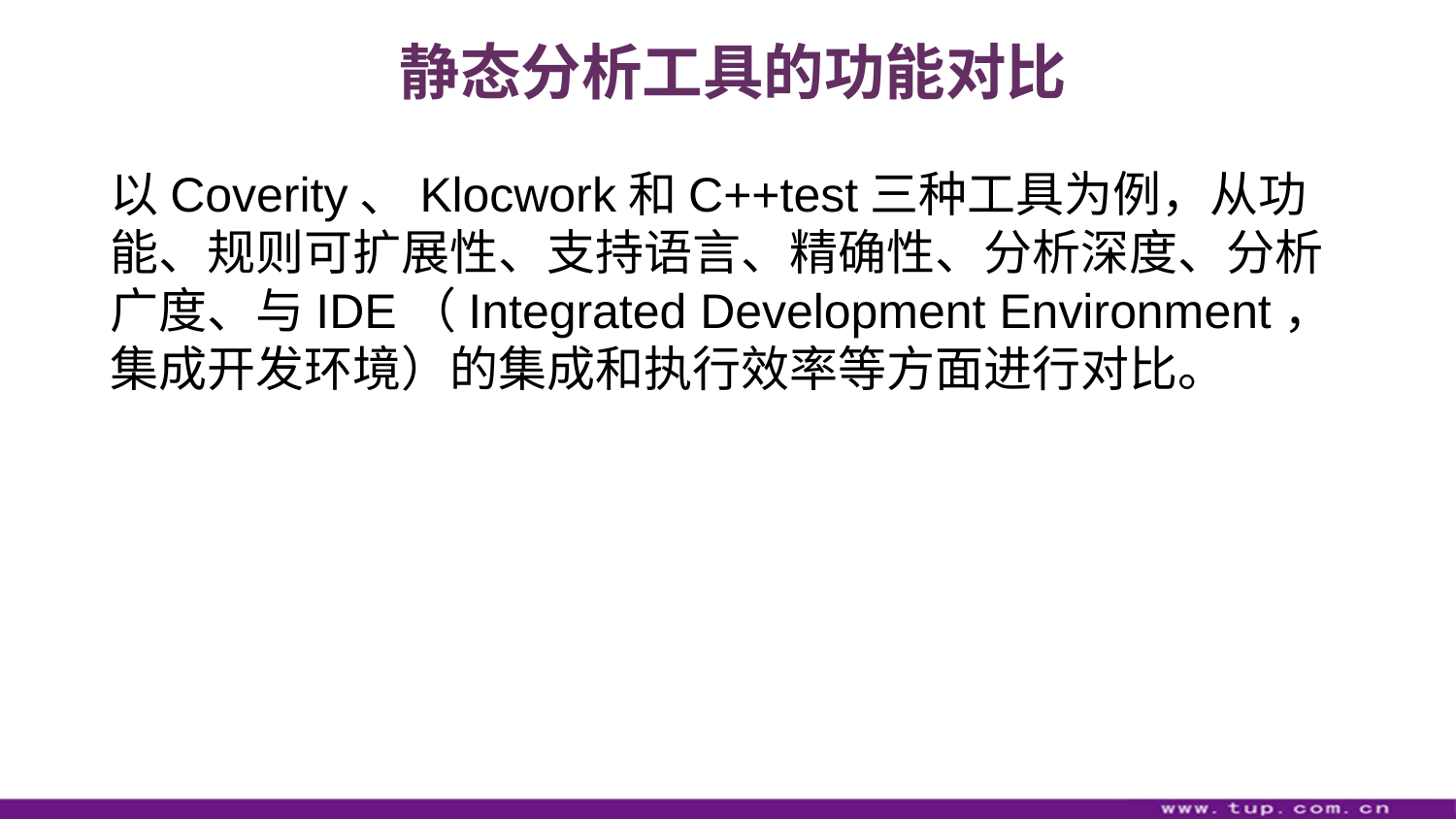

静态分析工具的功能对比
以Coverity、Klocwork和C++test三种工具为例，从功能、规则可扩展性、支持语言、精确性、分析深度、分析广度、与IDE（Integrated Development Environment，集成开发环境）的集成和执行效率等方面进行对比。